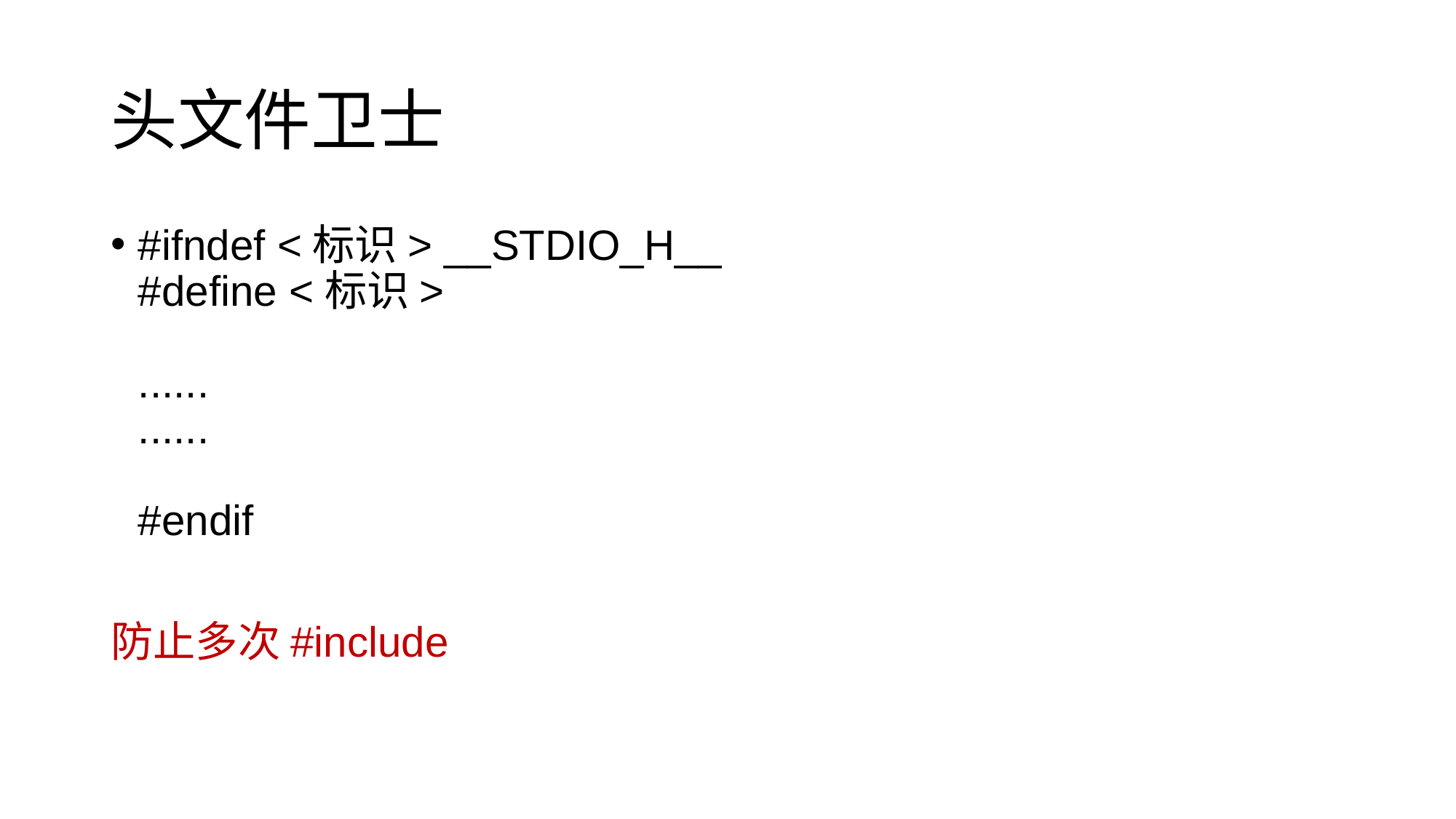

# 头文件卫士
#ifndef <标识> __STDIO_H__
#define <标识> 
...... 
...... 
#endif

防止多次#include